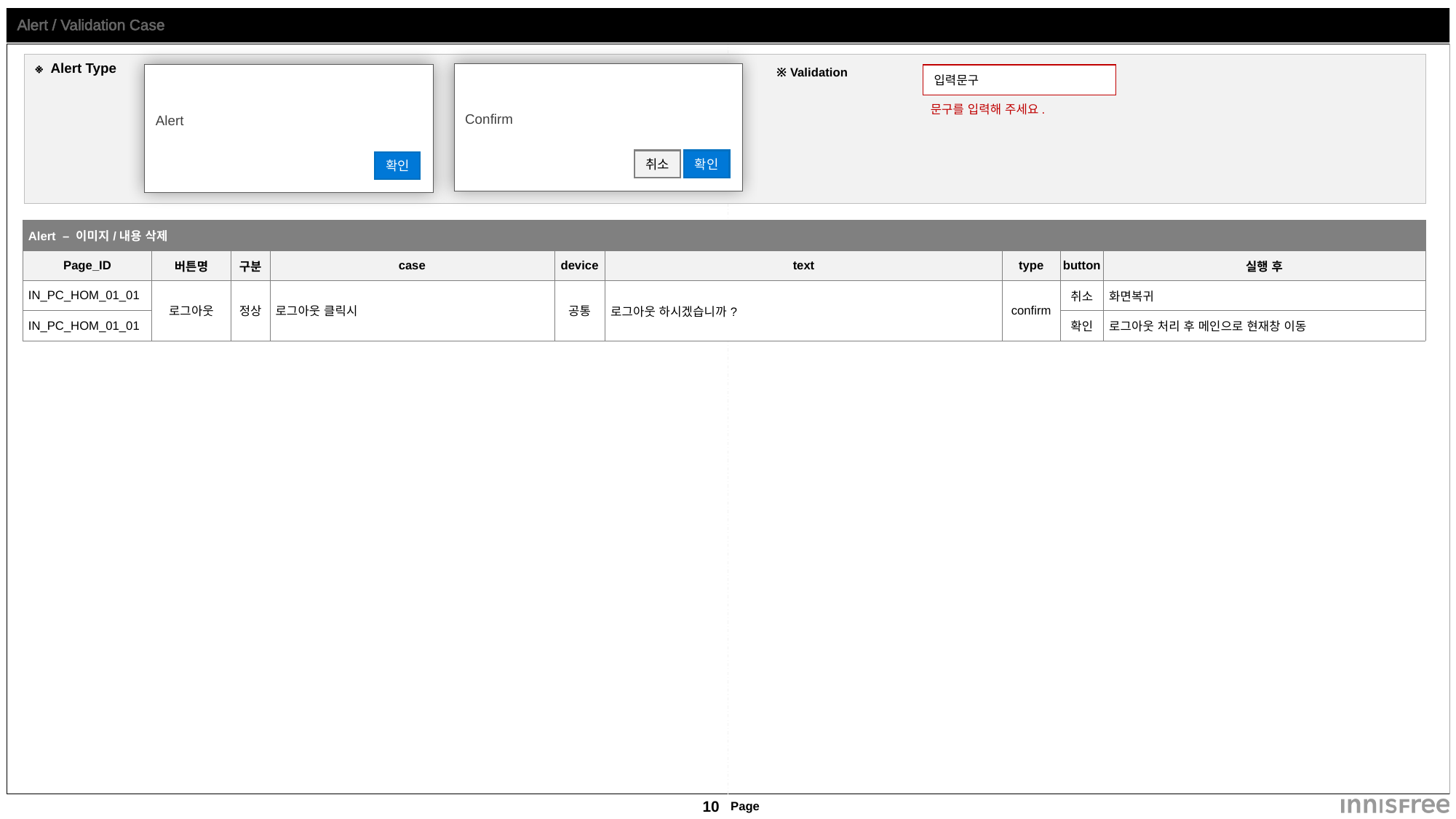

# Alert / Validation Case
※ Alert Type
※ Validation

Confirm
취소
확인

Alert
확인
입력문구
문구를 입력해 주세요.
| Alert – 이미지/내용 삭제 |  |  |  |  |  |  |  |  |
| --- | --- | --- | --- | --- | --- | --- | --- | --- |
| Page\_ID | 버튼명 | 구분 | case | device | text | type | button | 실행 후 |
| IN\_PC\_HOM\_01\_01 | 로그아웃 | 정상 | 로그아웃 클릭시 | 공통 | 로그아웃 하시겠습니까? | confirm | 취소 | 화면복귀 |
| IN\_PC\_HOM\_01\_01 |  |  |  |  |  |  | 확인 | 로그아웃 처리 후 메인으로 현재창 이동 |